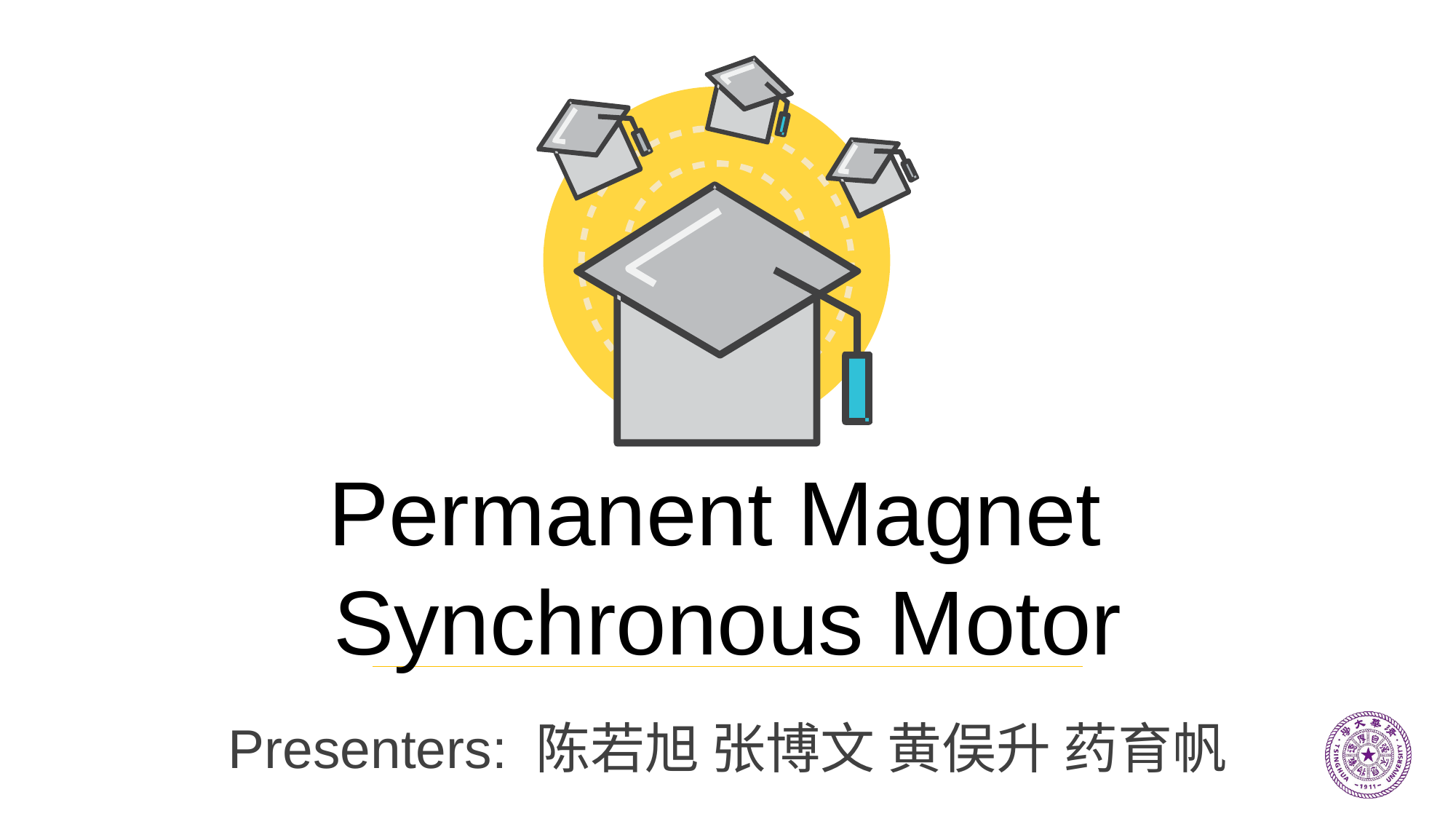

Permanent Magnet
Synchronous Motor
Presenters: 陈若旭 张博文 黄俣升 药育帆